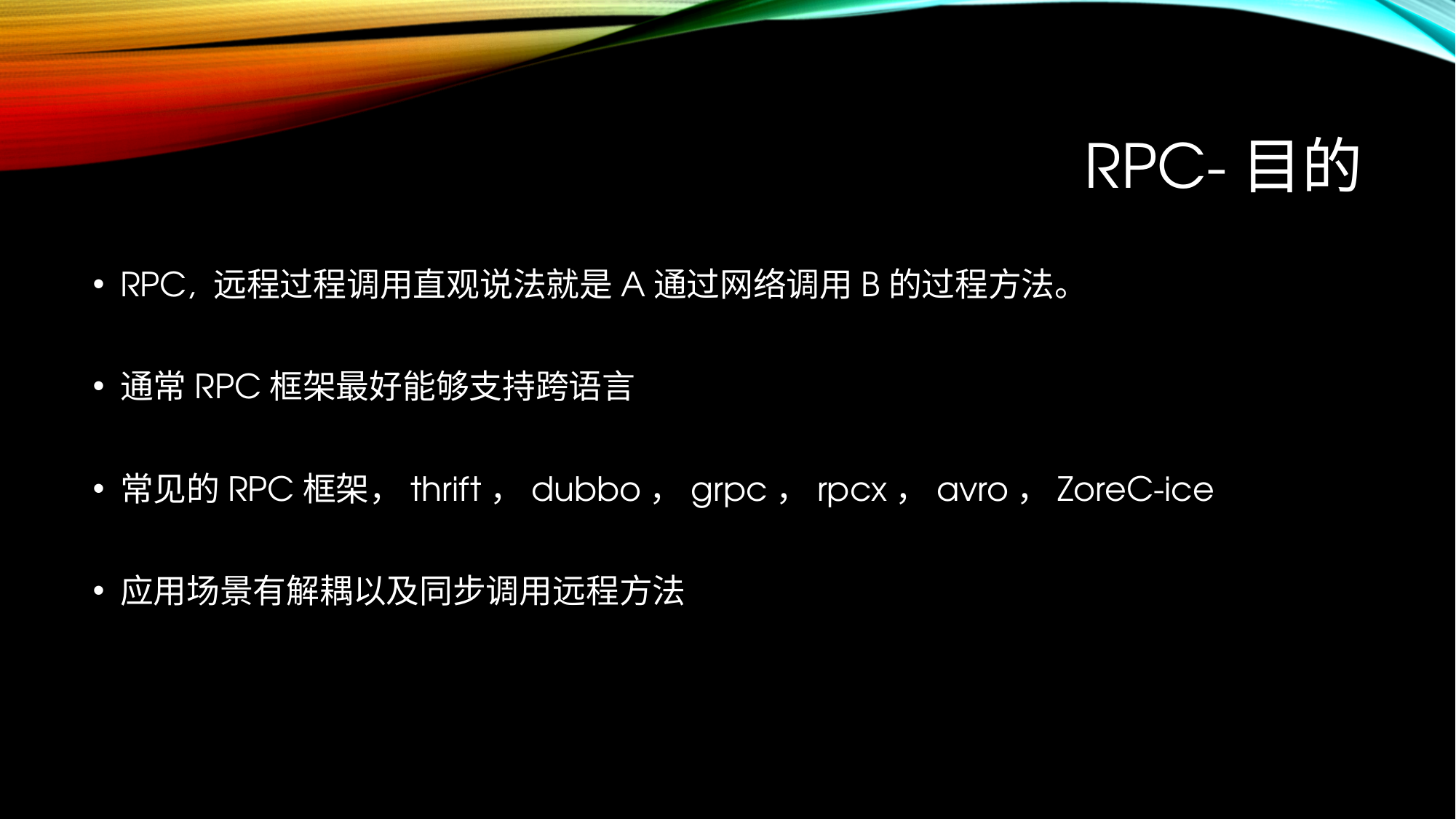

# RPC-目的
RPC, 远程过程调用直观说法就是A通过网络调用B的过程方法。

通常RPC框架最好能够支持跨语言

常见的RPC框架，thrift，dubbo，grpc，rpcx，avro，ZoreC-ice

应用场景有解耦以及同步调用远程方法